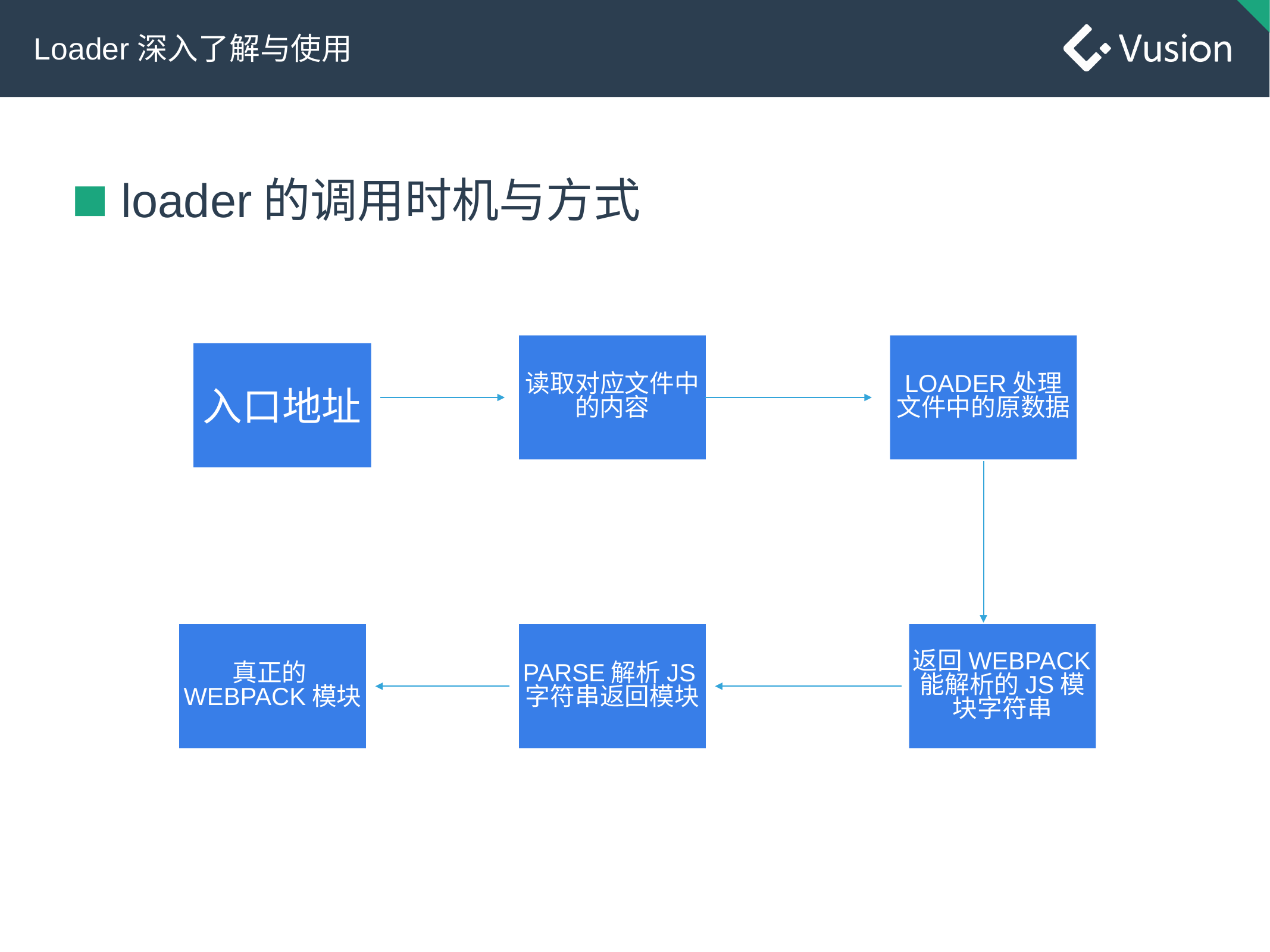

# Loader深入了解与使用
loader的调用时机与方式
读取对应文件中的内容
loader处理文件中的原数据

入口地址

module
真正的webpack模块
parse解析js字符串返回模块
返回webpack能解析的js模块字符串